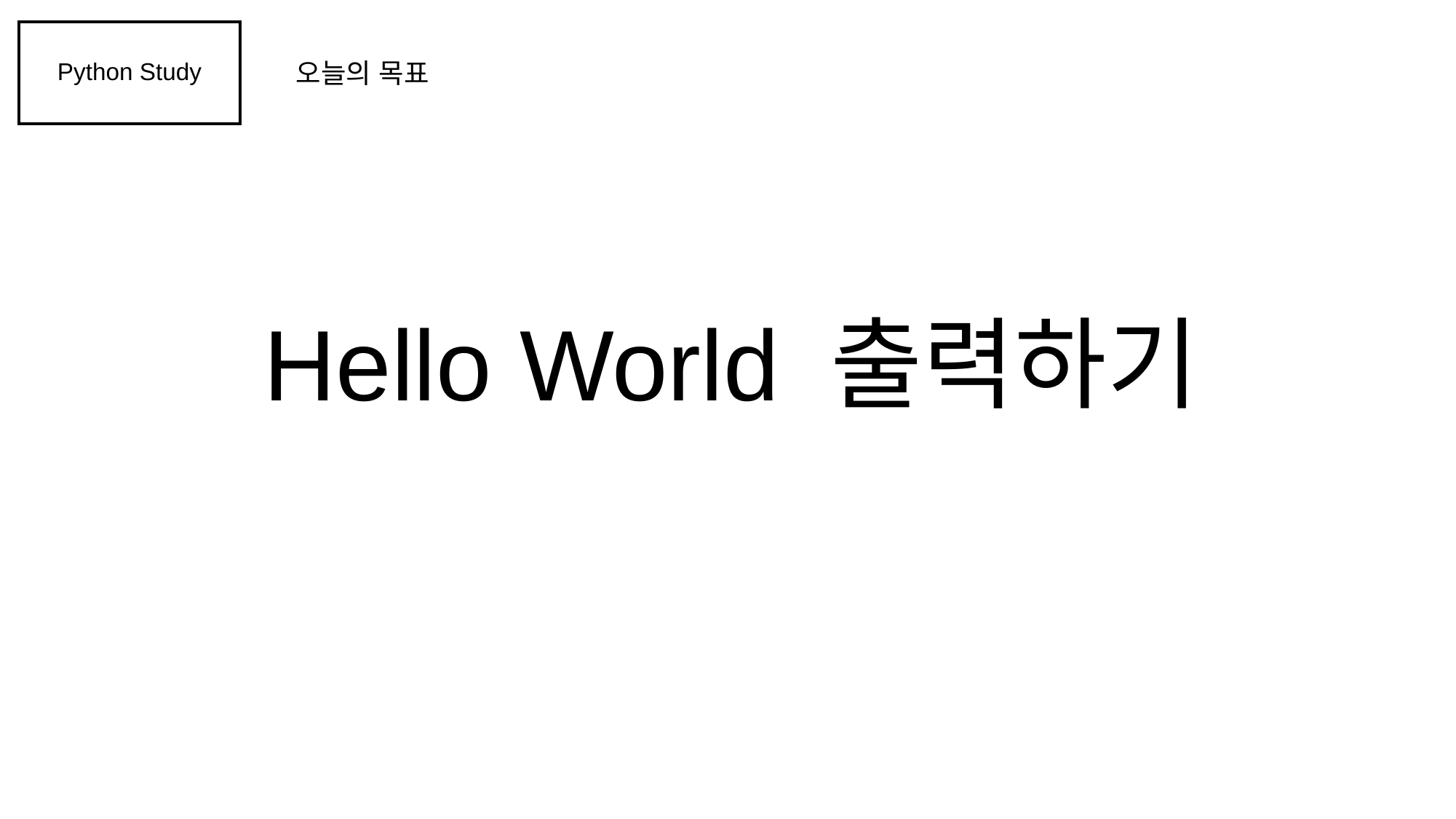

Python Study
오늘의 목표
Hello World 출력하기